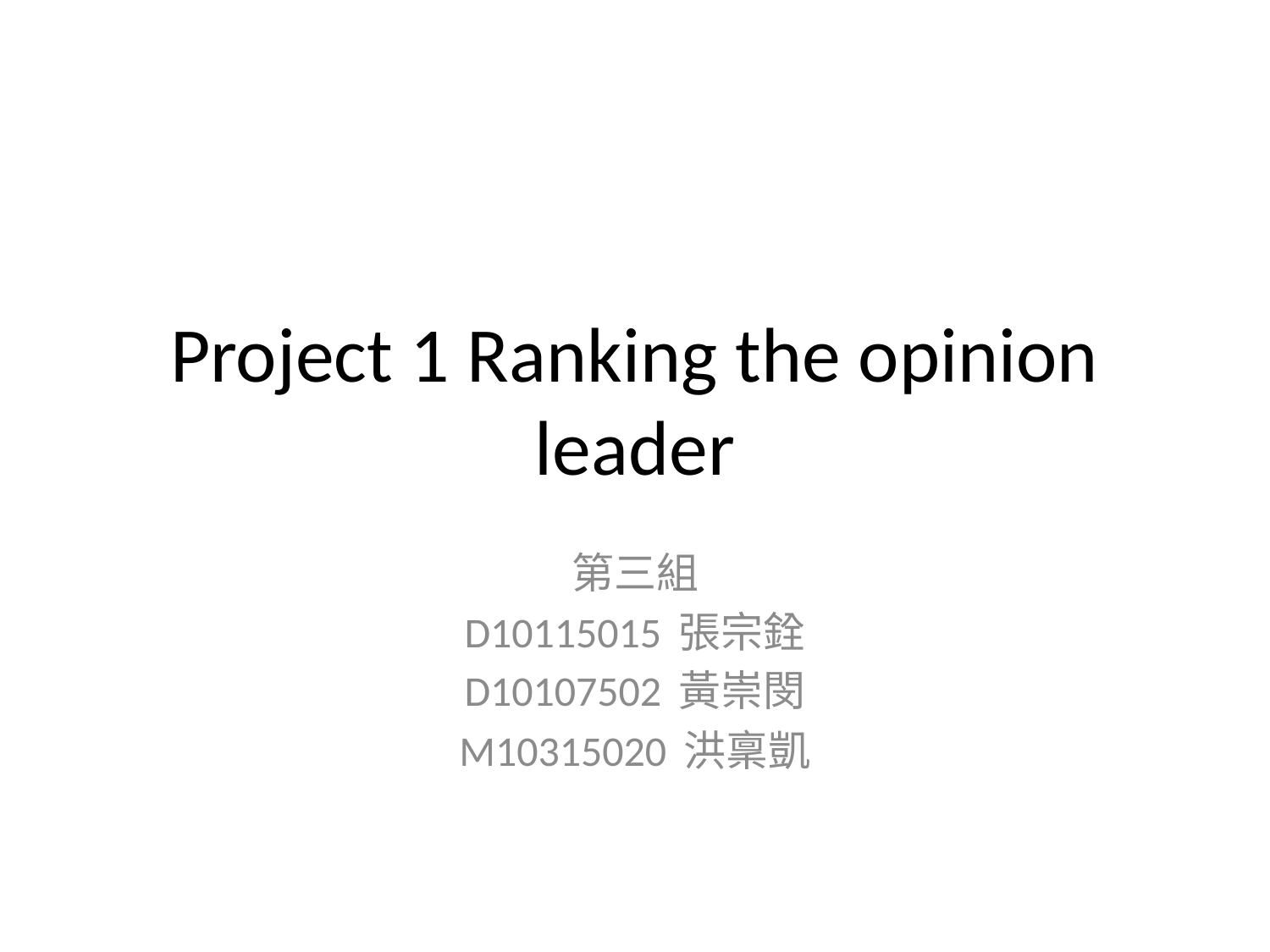

# Project 1 Ranking the opinion leader
第三組
D10115015 張宗銓
D10107502 黃崇閔
M10315020 洪稟凱